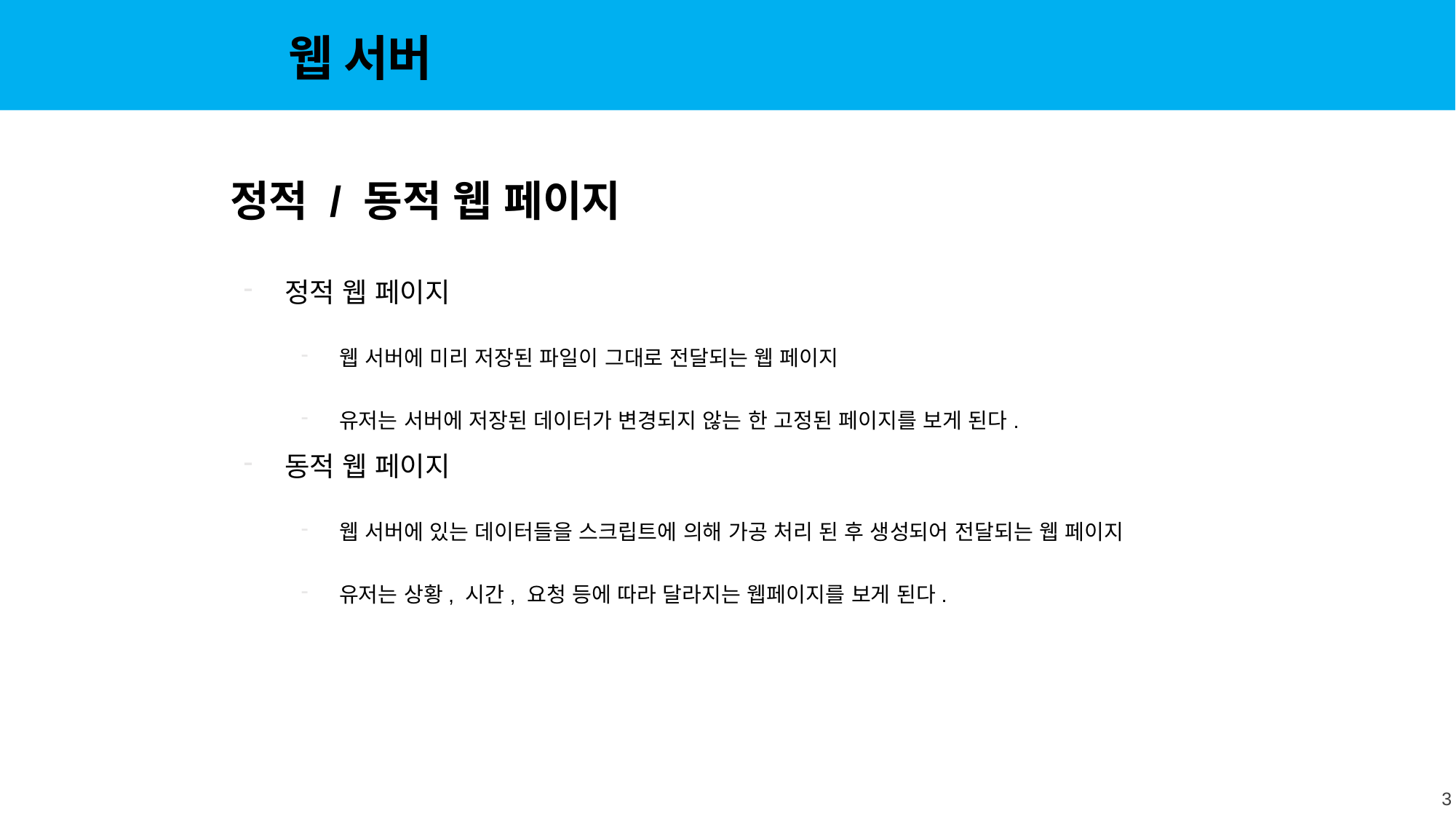

웹 서버
정적 / 동적 웹 페이지
정적 웹 페이지
웹 서버에 미리 저장된 파일이 그대로 전달되는 웹 페이지
유저는 서버에 저장된 데이터가 변경되지 않는 한 고정된 페이지를 보게 된다.
동적 웹 페이지
웹 서버에 있는 데이터들을 스크립트에 의해 가공 처리 된 후 생성되어 전달되는 웹 페이지
유저는 상황, 시간, 요청 등에 따라 달라지는 웹페이지를 보게 된다.